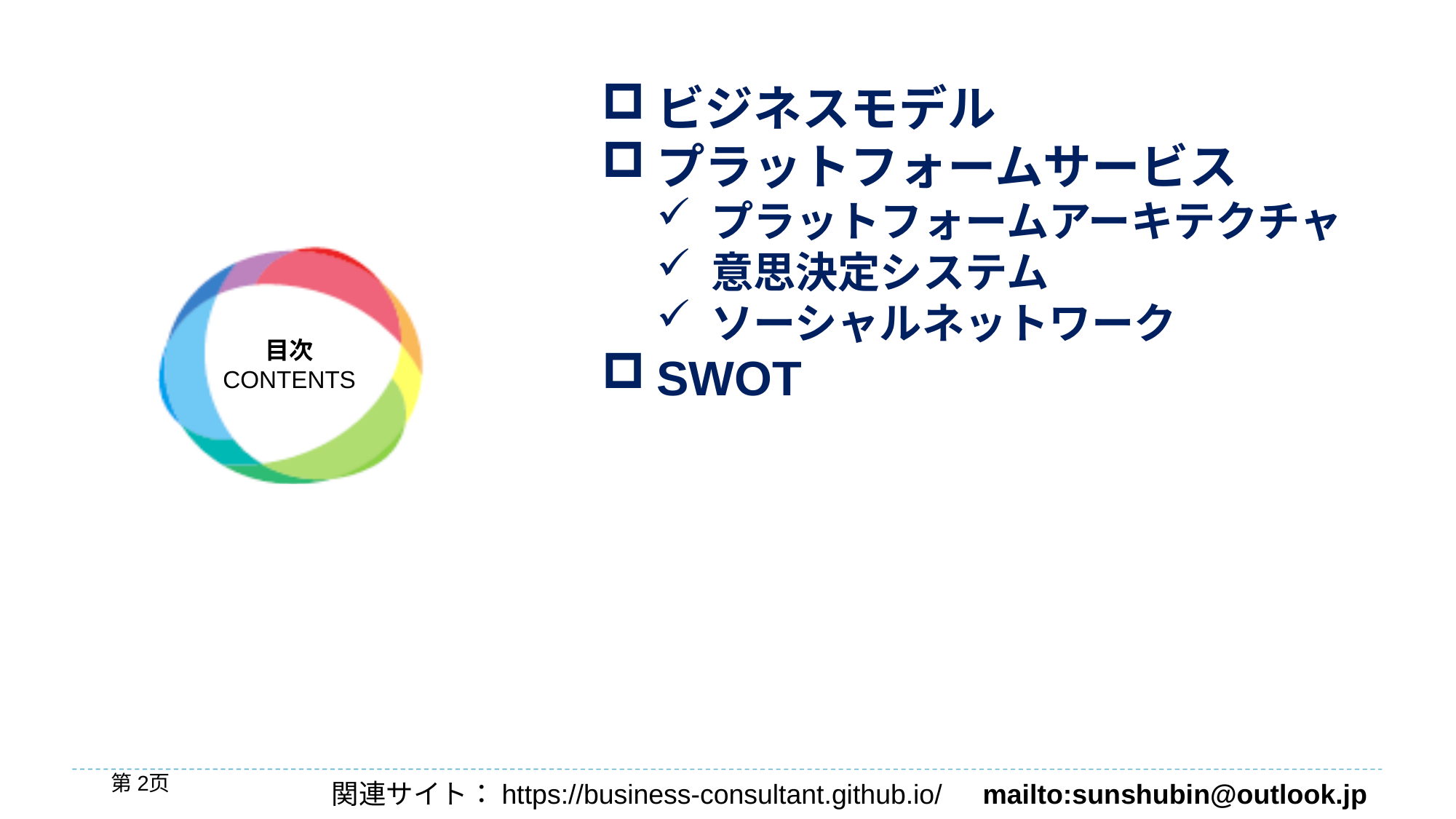

ビジネスモデル
プラットフォームサービス
プラットフォームアーキテクチャ
意思決定システム
ソーシャルネットワーク
SWOT

第2页